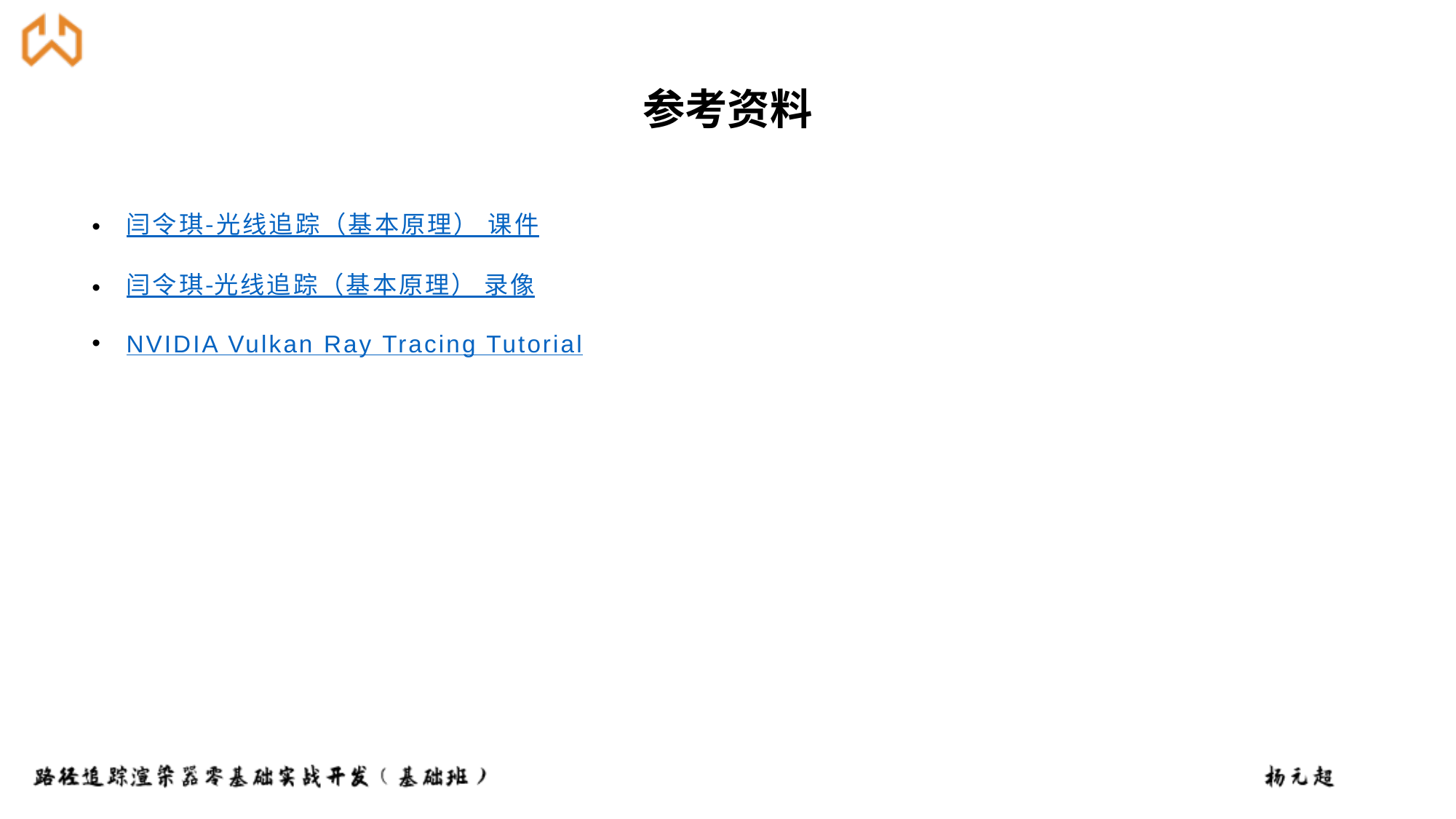

闫令琪-光线追踪（基本原理） 课件
闫令琪-光线追踪（基本原理） 录像
NVIDIA Vulkan Ray Tracing Tutorial